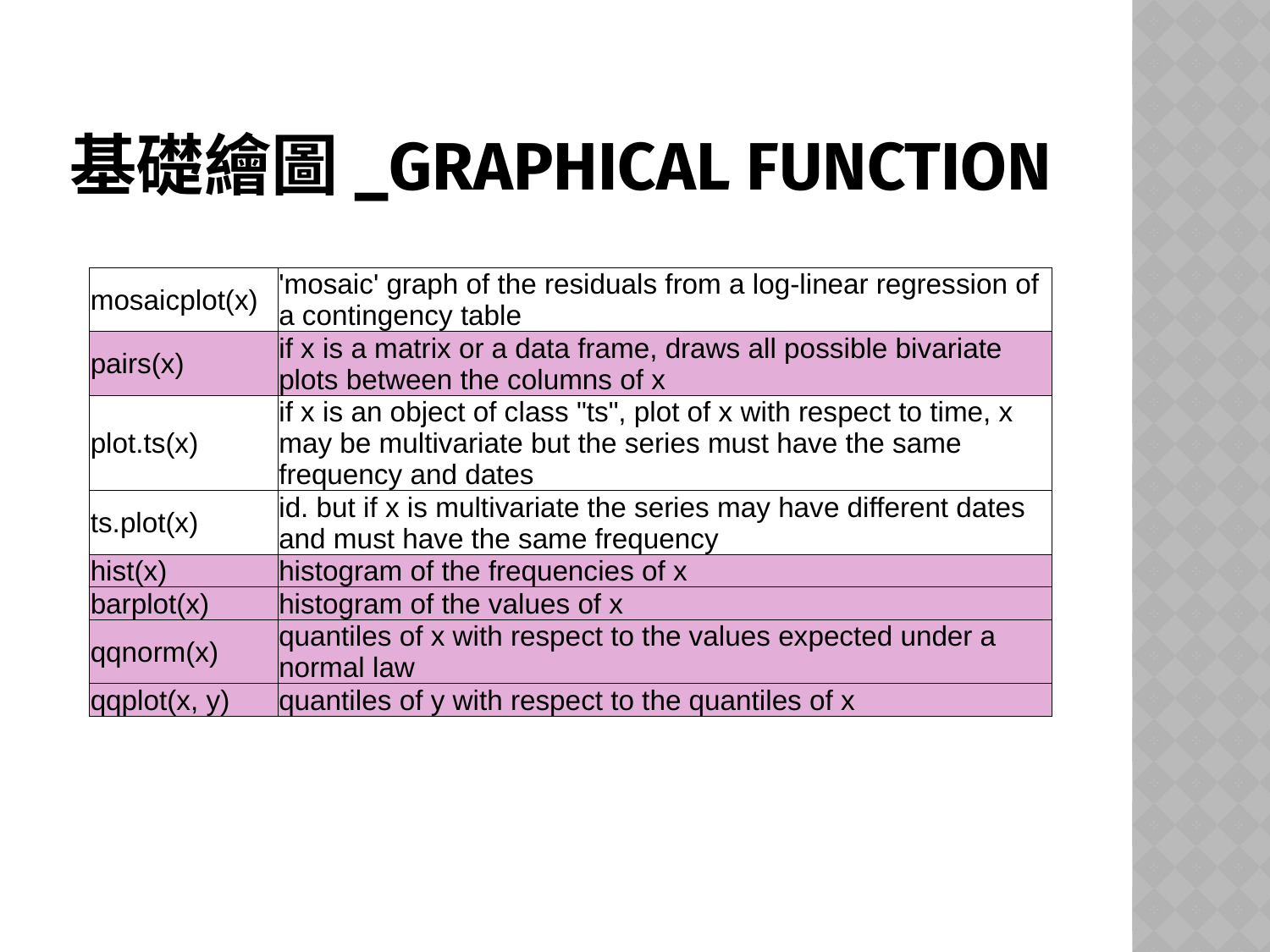

# 基礎繪圖_graphical function
| mosaicplot(x) | 'mosaic' graph of the residuals from a log-linear regression of a contingency table |
| --- | --- |
| pairs(x) | if x is a matrix or a data frame, draws all possible bivariate plots between the columns of x |
| plot.ts(x) | if x is an object of class "ts", plot of x with respect to time, x may be multivariate but the series must have the same frequency and dates |
| ts.plot(x) | id. but if x is multivariate the series may have different dates and must have the same frequency |
| hist(x) | histogram of the frequencies of x |
| barplot(x) | histogram of the values of x |
| qqnorm(x) | quantiles of x with respect to the values expected under a normal law |
| qqplot(x, y) | quantiles of y with respect to the quantiles of x |